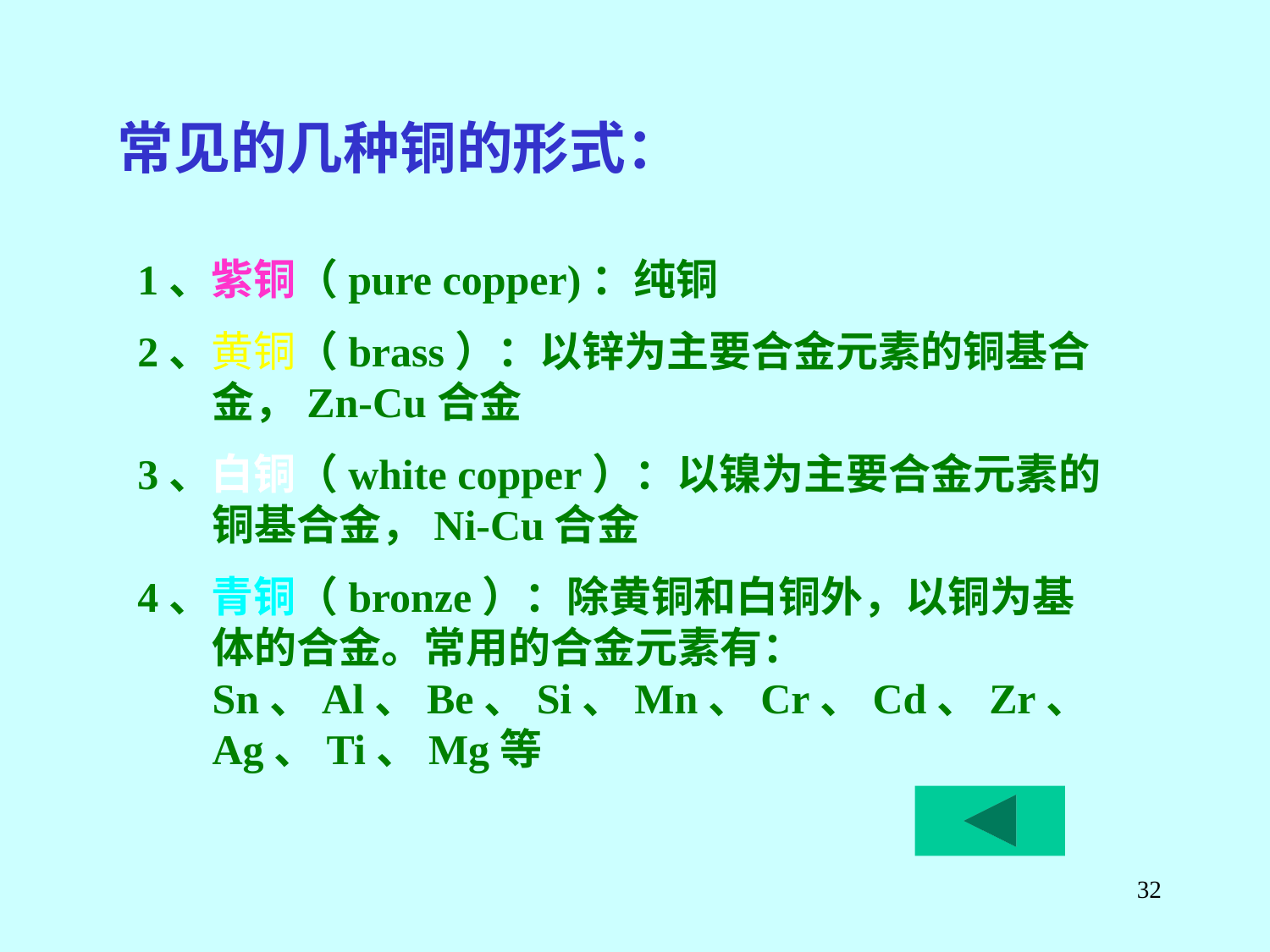

常见的几种铜的形式：
1、紫铜（pure copper)：纯铜
2、黄铜（brass）：以锌为主要合金元素的铜基合金，Zn-Cu合金
3、白铜（white copper）：以镍为主要合金元素的铜基合金，Ni-Cu合金
4、青铜（bronze）：除黄铜和白铜外，以铜为基体的合金。常用的合金元素有：Sn、Al、Be、Si、Mn、Cr、Cd、Zr、Ag、Ti、Mg等

32